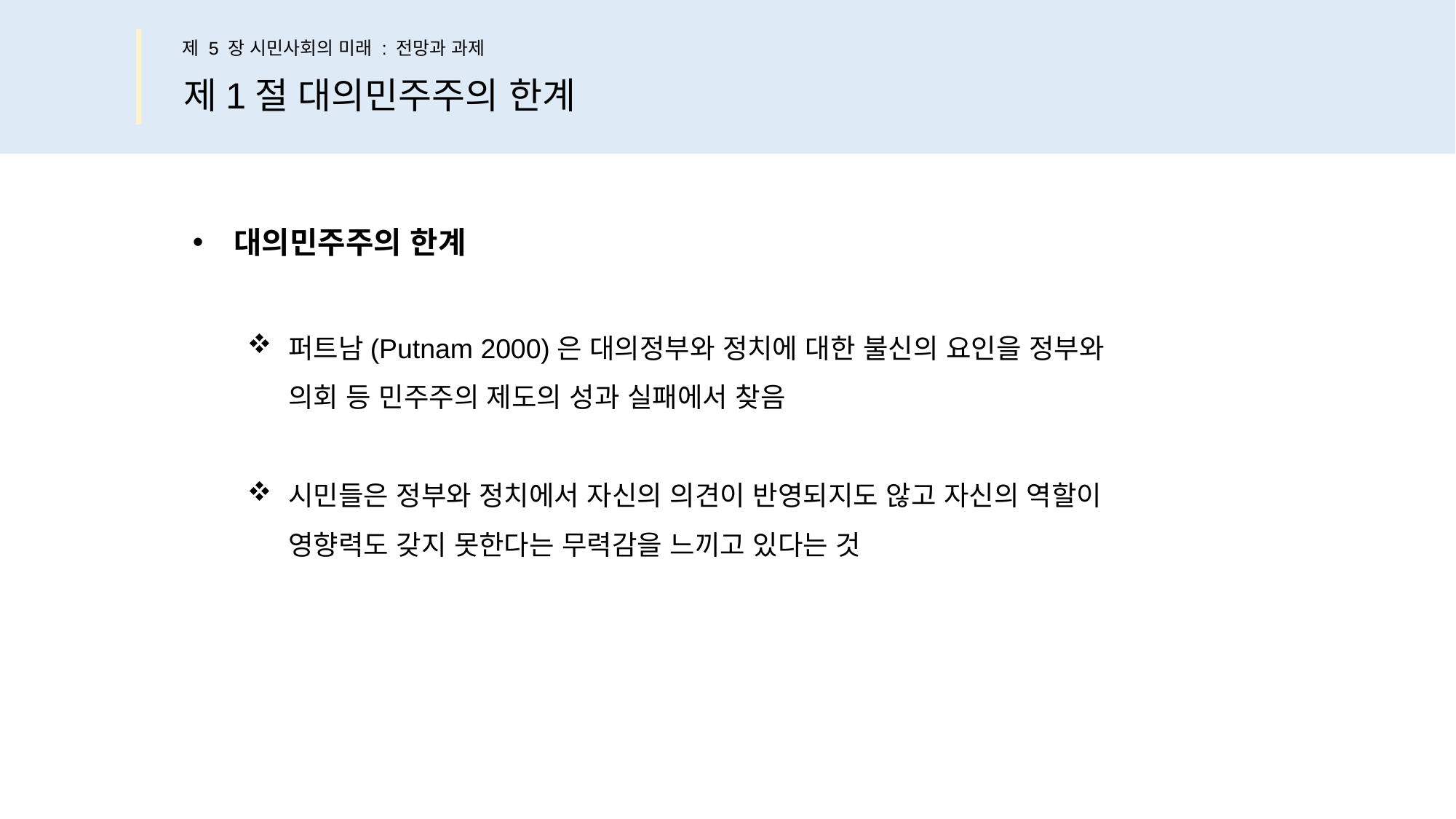

제 5 장 시민사회의 미래 : 전망과 과제
제1절 대의민주주의 한계
대의민주주의 한계

퍼트남(Putnam 2000)은 대의정부와 정치에 대한 불신의 요인을 정부와
의회 등 민주주의 제도의 성과 실패에서 찾음

시민들은 정부와 정치에서 자신의 의견이 반영되지도 않고 자신의 역할이
영향력도 갖지 못한다는 무력감을 느끼고 있다는 것